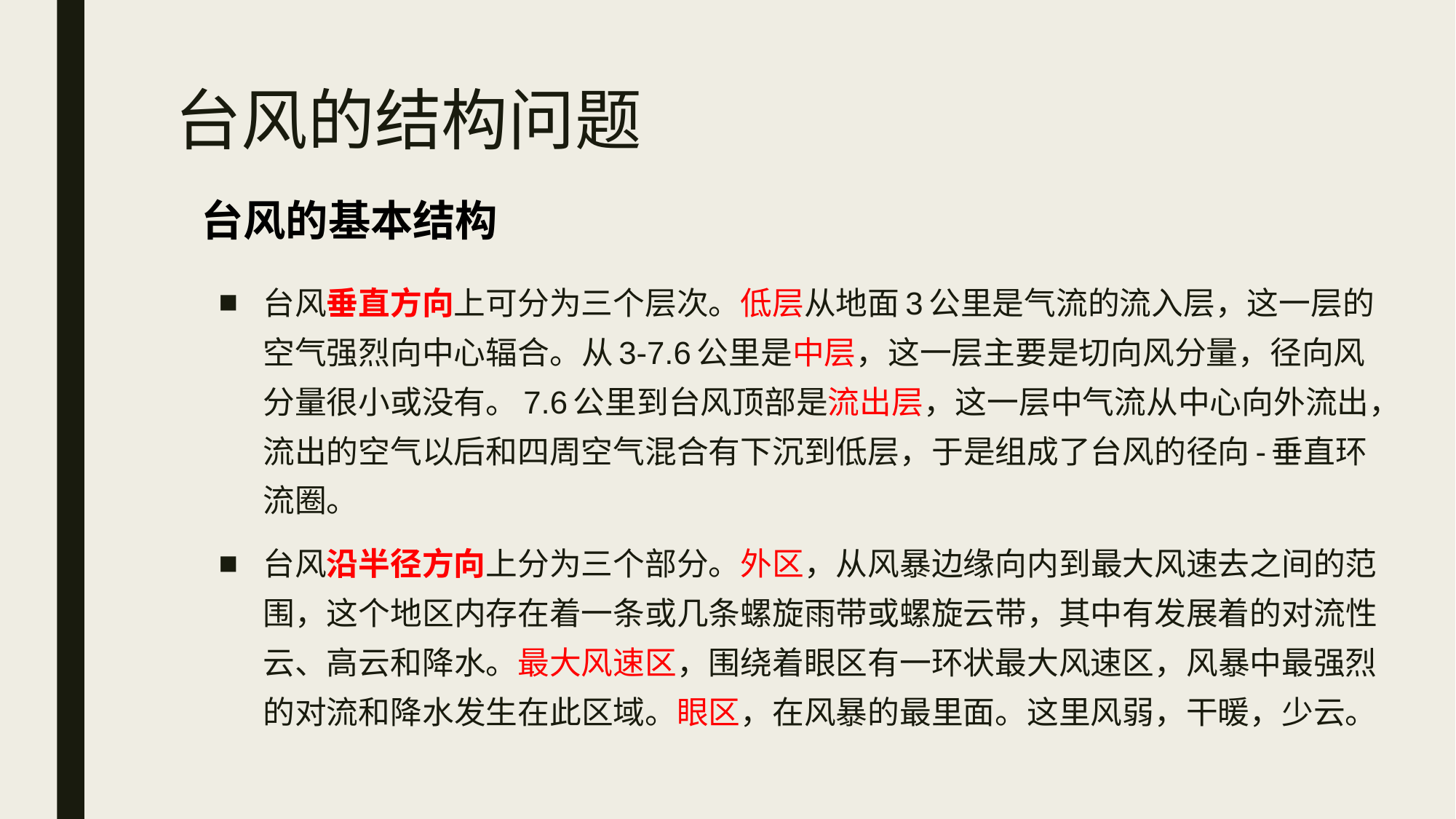

# 台风的结构问题
台风的基本结构
台风垂直方向上可分为三个层次。低层从地面3公里是气流的流入层，这一层的空气强烈向中心辐合。从3-7.6公里是中层，这一层主要是切向风分量，径向风分量很小或没有。7.6公里到台风顶部是流出层，这一层中气流从中心向外流出，流出的空气以后和四周空气混合有下沉到低层，于是组成了台风的径向-垂直环流圈。
台风沿半径方向上分为三个部分。外区，从风暴边缘向内到最大风速去之间的范围，这个地区内存在着一条或几条螺旋雨带或螺旋云带，其中有发展着的对流性云、高云和降水。最大风速区，围绕着眼区有一环状最大风速区，风暴中最强烈的对流和降水发生在此区域。眼区，在风暴的最里面。这里风弱，干暖，少云。